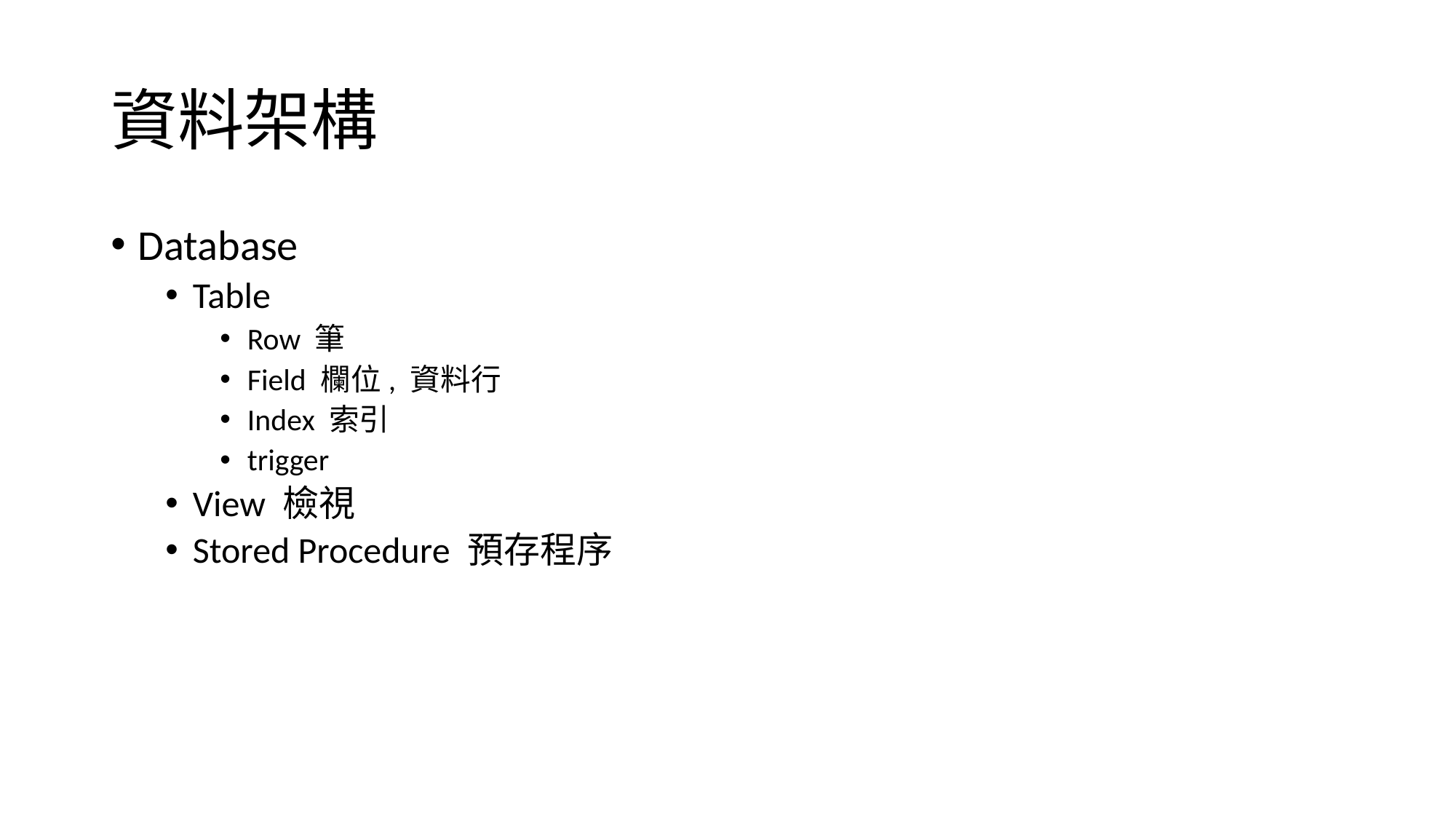

# 資料架構
Database
Table
Row 筆
Field 欄位, 資料行
Index 索引
trigger
View 檢視
Stored Procedure 預存程序